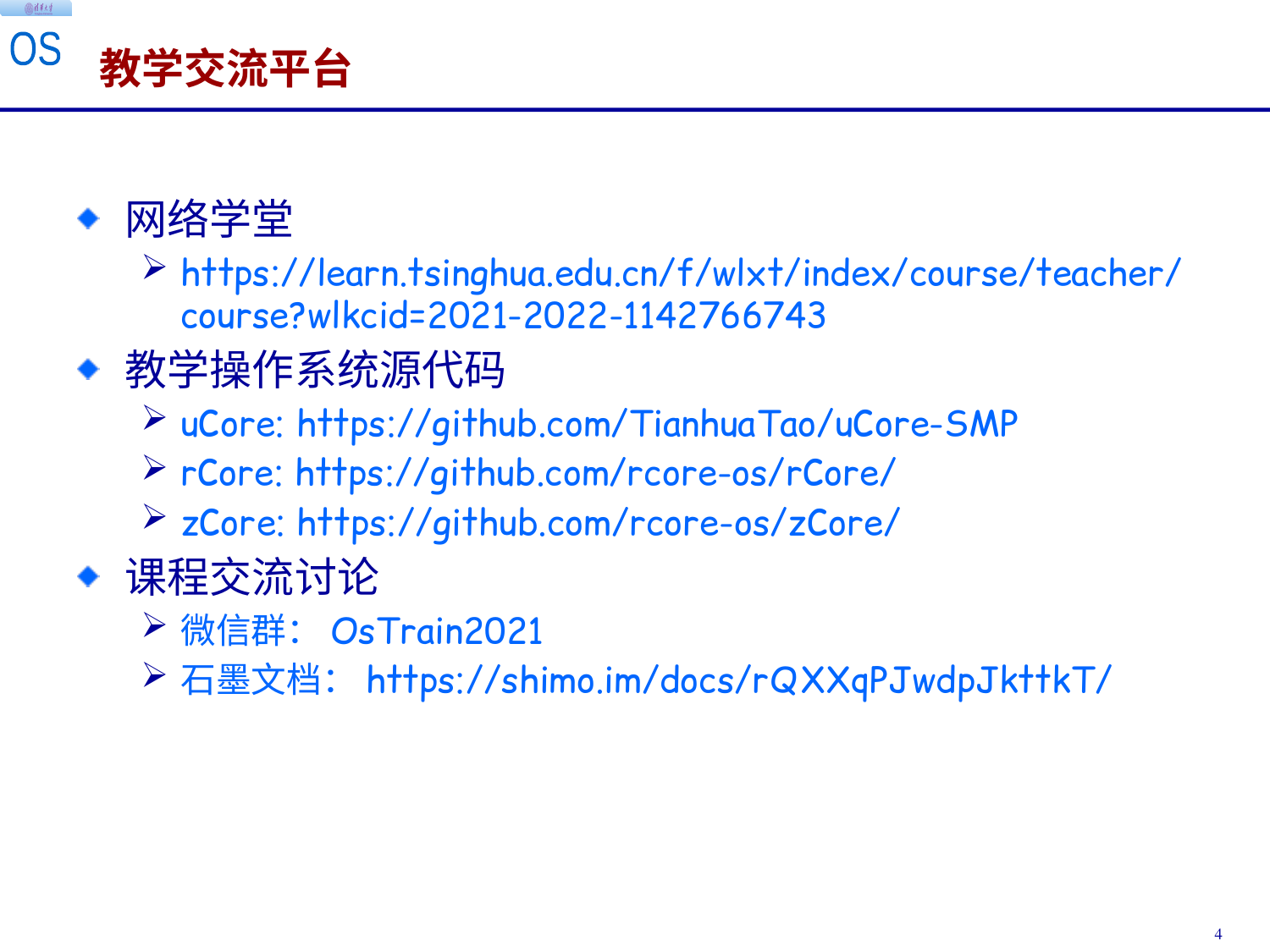

# 教学交流平台
网络学堂
https://learn.tsinghua.edu.cn/f/wlxt/index/course/teacher/course?wlkcid=2021-2022-1142766743
教学操作系统源代码
uCore: https://github.com/TianhuaTao/uCore-SMP
rCore: https://github.com/rcore-os/rCore/
zCore: https://github.com/rcore-os/zCore/
课程交流讨论
微信群：OsTrain2021
石墨文档：https://shimo.im/docs/rQXXqPJwdpJkttkT/